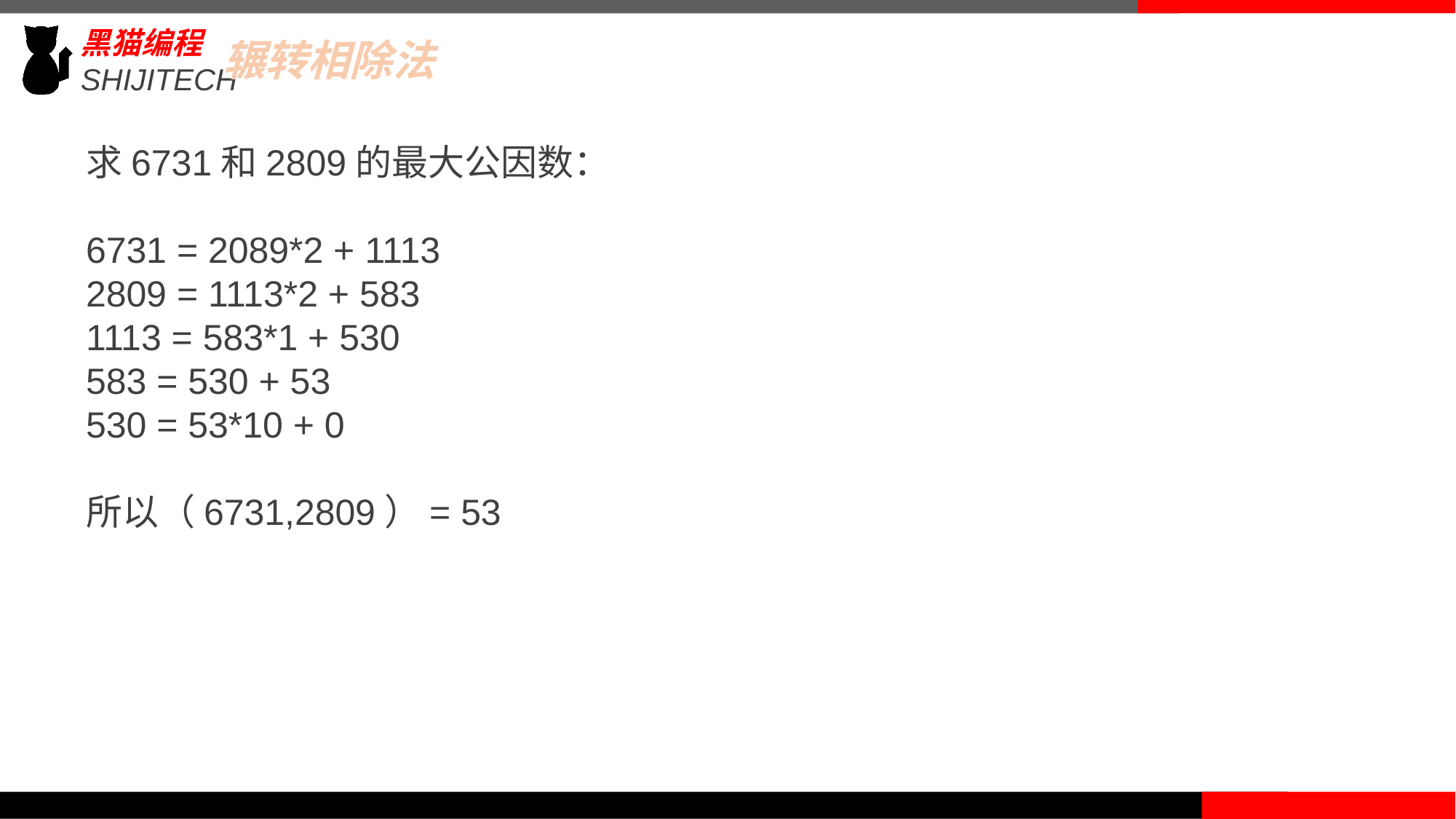

辗转相除法
求6731和2809的最大公因数：

6731 = 2089*2 + 1113
2809 = 1113*2 + 583
1113 = 583*1 + 530
583 = 530 + 53
530 = 53*10 + 0

所以（6731,2809）= 53